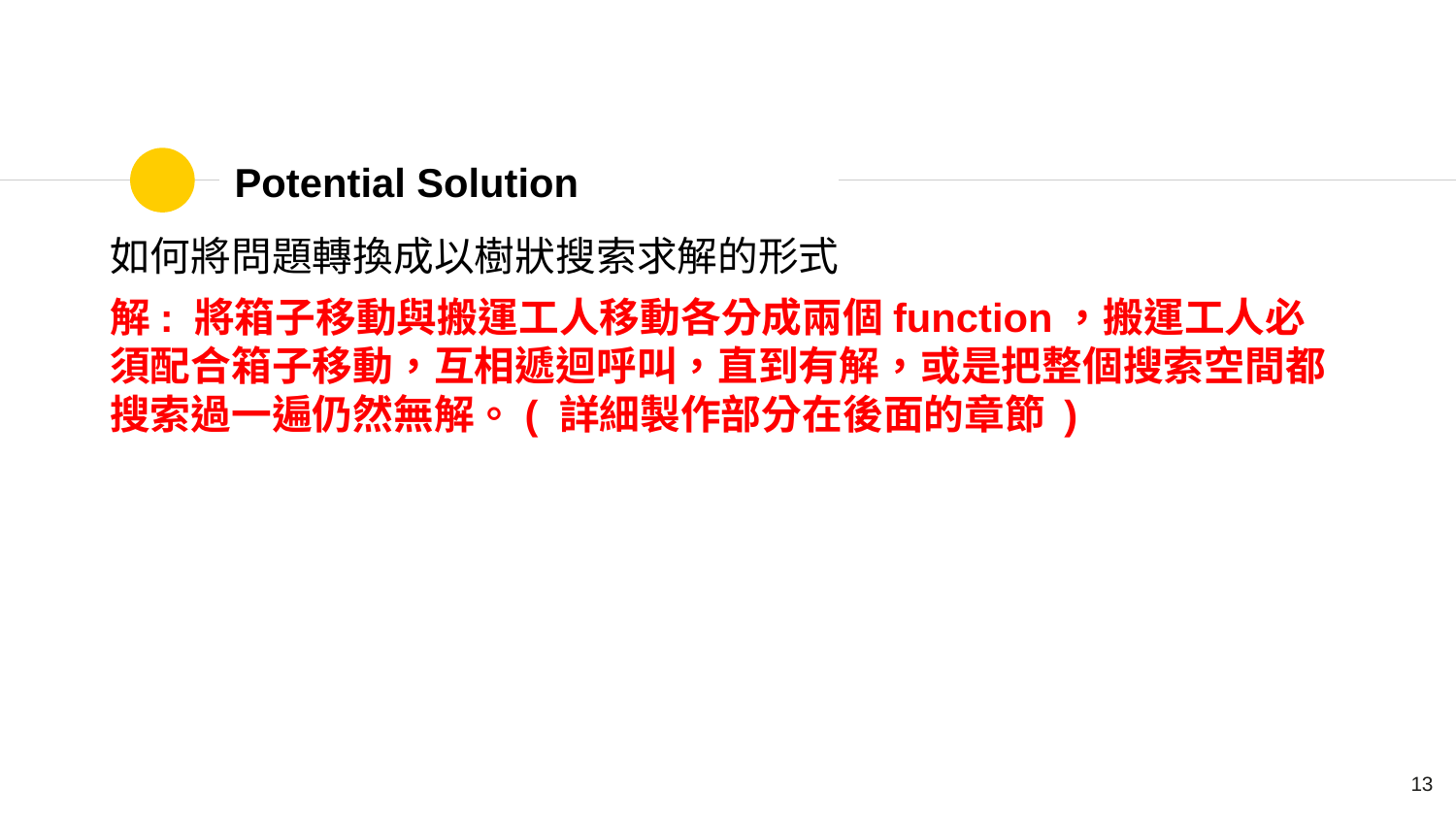

# Potential Solution
如何將問題轉換成以樹狀搜索求解的形式
解: 將箱子移動與搬運工人移動各分成兩個function，搬運工人必須配合箱子移動，互相遞迴呼叫，直到有解，或是把整個搜索空間都搜索過一遍仍然無解。( 詳細製作部分在後面的章節 )
13